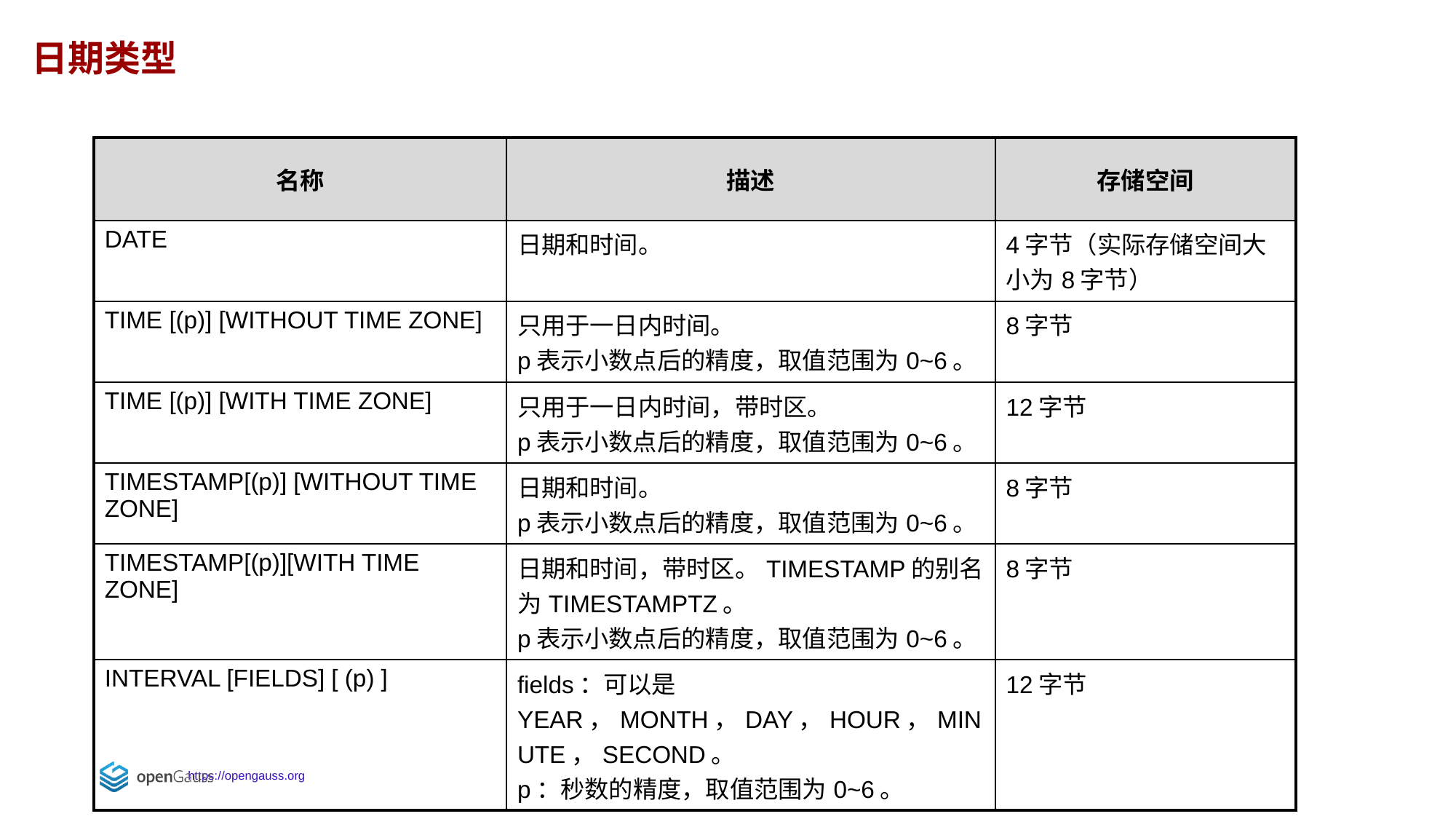

日期类型
| 名称 | 描述 | 存储空间 |
| --- | --- | --- |
| DATE | 日期和时间。 | 4字节（实际存储空间大小为8字节） |
| TIME [(p)] [WITHOUT TIME ZONE] | 只用于一日内时间。 p表示小数点后的精度，取值范围为0~6。 | 8字节 |
| TIME [(p)] [WITH TIME ZONE] | 只用于一日内时间，带时区。 p表示小数点后的精度，取值范围为0~6。 | 12字节 |
| TIMESTAMP[(p)] [WITHOUT TIME ZONE] | 日期和时间。 p表示小数点后的精度，取值范围为0~6。 | 8字节 |
| TIMESTAMP[(p)][WITH TIME ZONE] | 日期和时间，带时区。TIMESTAMP的别名为TIMESTAMPTZ。 p表示小数点后的精度，取值范围为0~6。 | 8字节 |
| INTERVAL [FIELDS] [ (p) ] | fields：可以是YEAR，MONTH，DAY，HOUR，MINUTE，SECOND。 p：秒数的精度，取值范围为0~6。 | 12字节 |